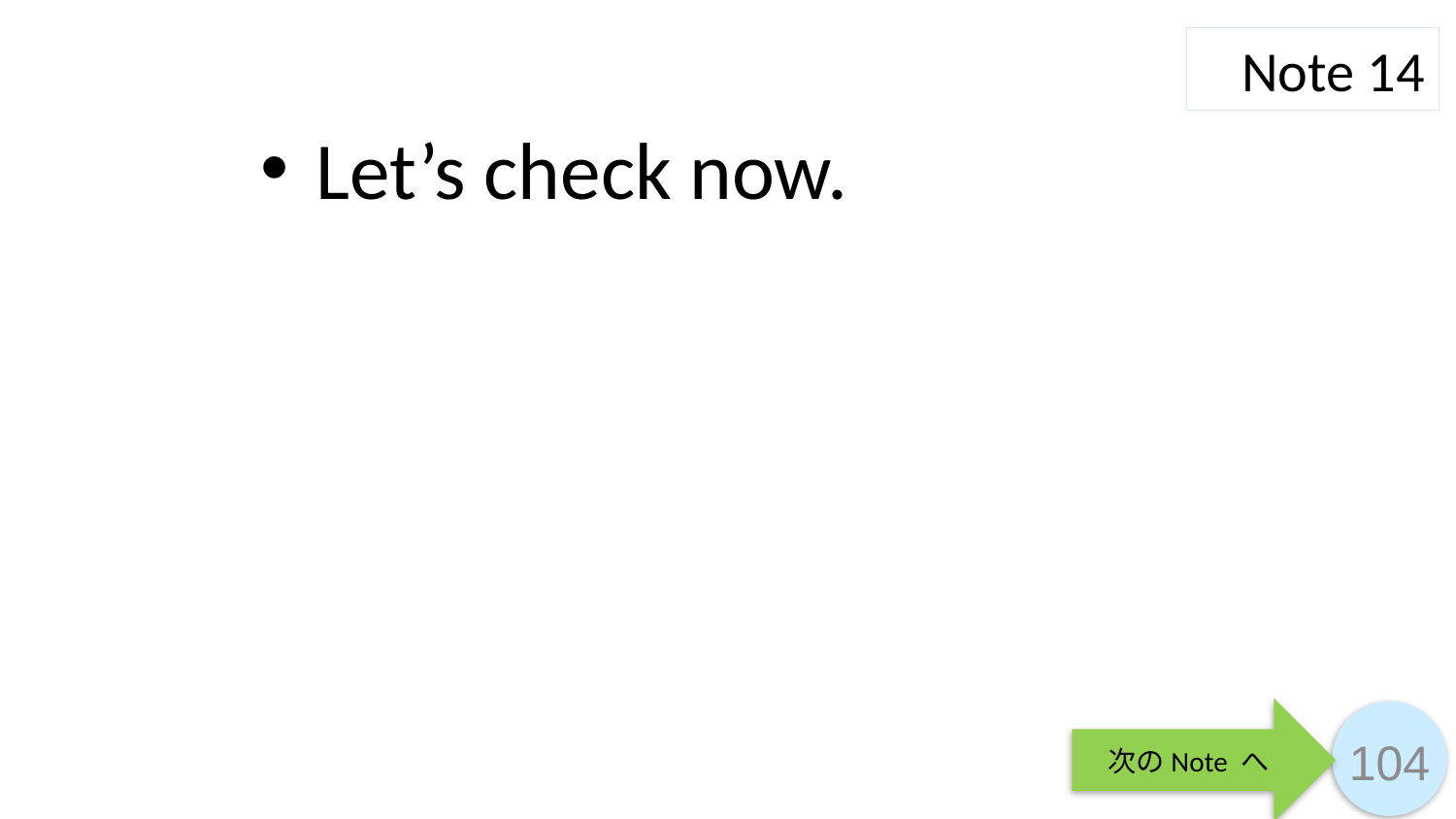

Note 14
Let’s check now.
次のNote へ
104